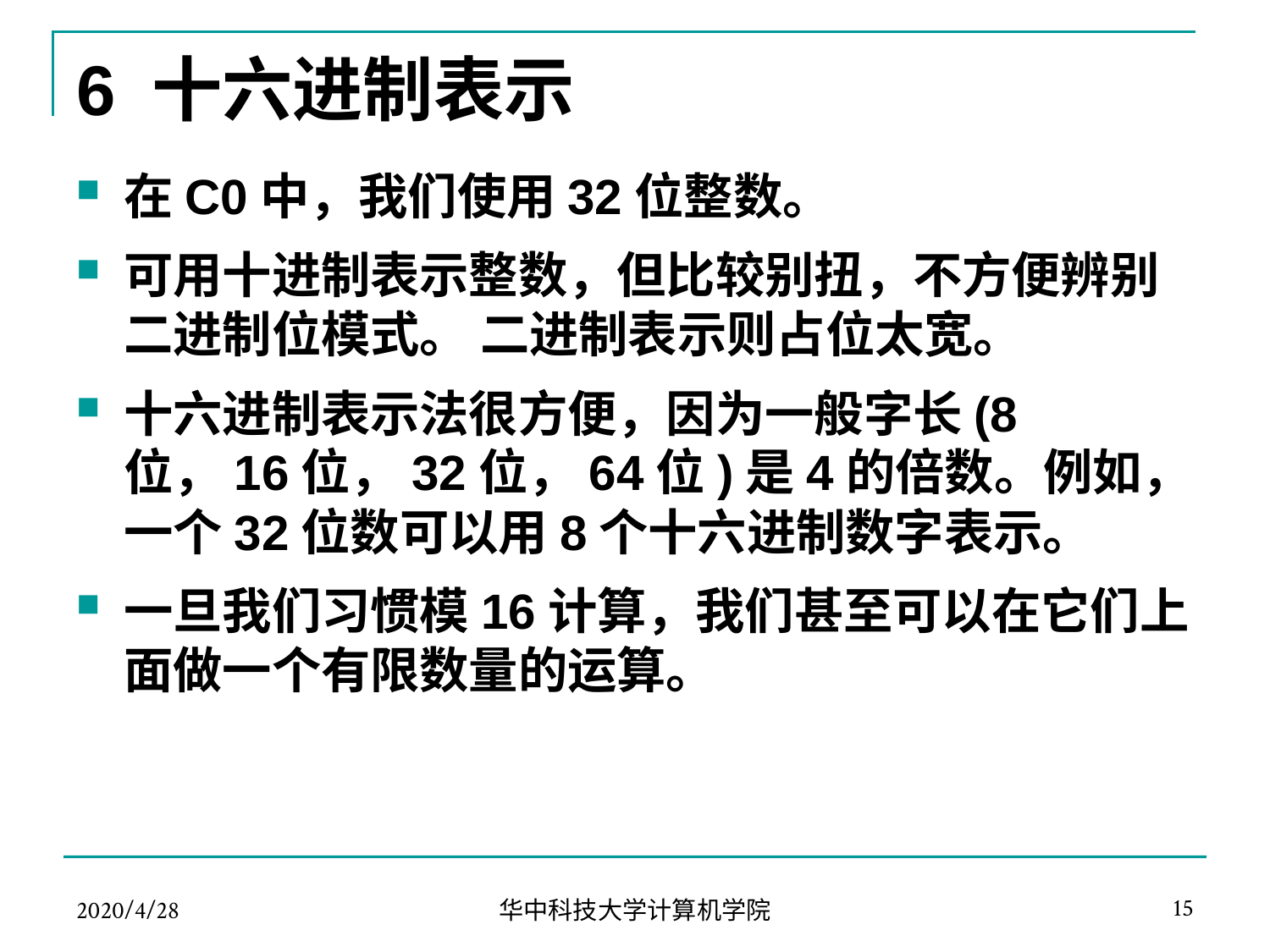

# 6 十六进制表示
在C0中，我们使用32位整数。
可用十进制表示整数，但比较别扭，不方便辨别二进制位模式。 二进制表示则占位太宽。
十六进制表示法很方便，因为一般字长(8位，16位，32位，64位)是4的倍数。例如，一个32位数可以用8个十六进制数字表示。
一旦我们习惯模16计算，我们甚至可以在它们上面做一个有限数量的运算。
2020/4/28
15
华中科技大学计算机学院